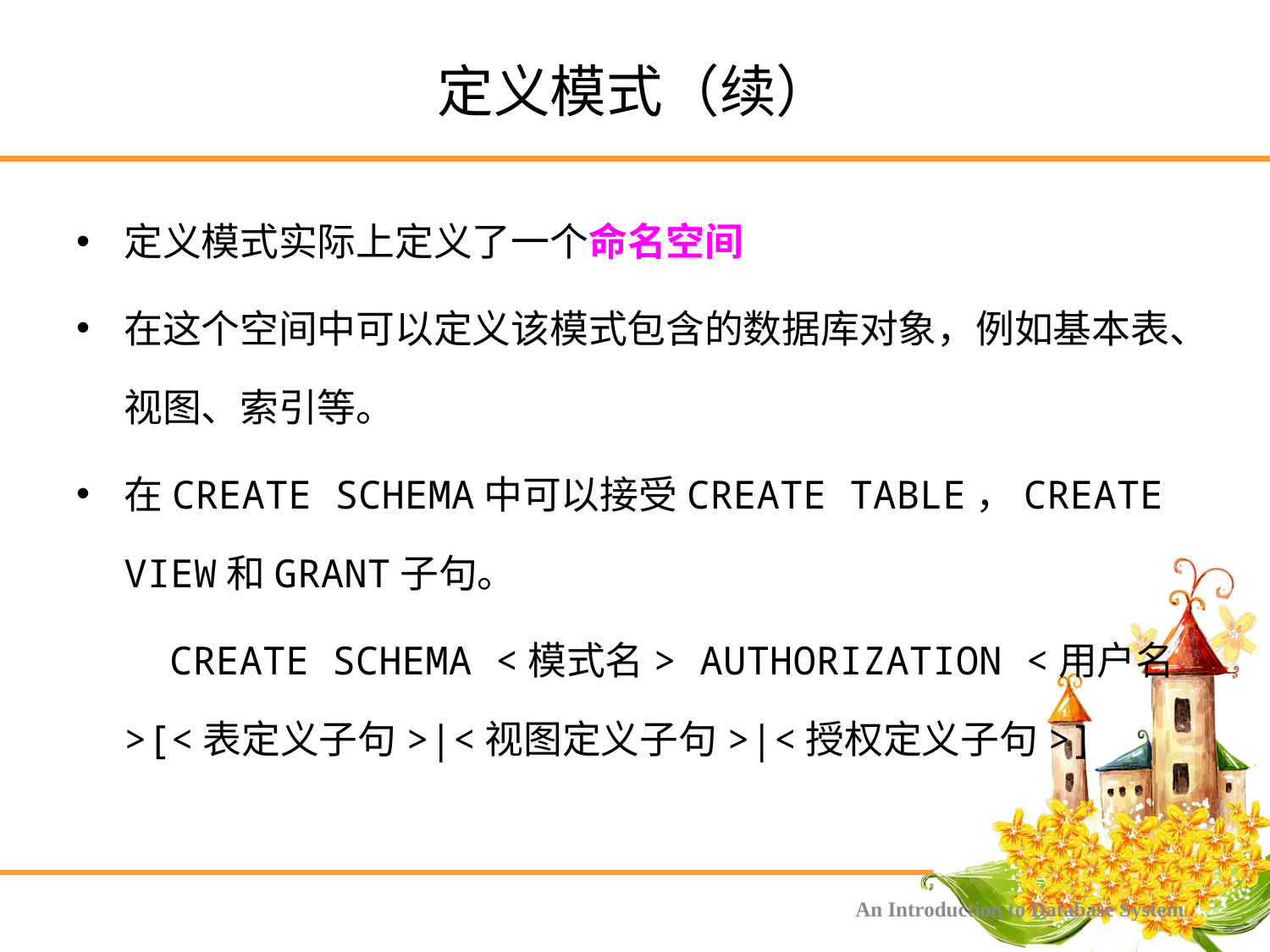

# 定义模式（续）
定义模式实际上定义了一个命名空间
在这个空间中可以定义该模式包含的数据库对象，例如基本表、视图、索引等。
在CREATE SCHEMA中可以接受CREATE TABLE，CREATE VIEW和GRANT子句。
    CREATE SCHEMA <模式名> AUTHORIZATION <用户名>[<表定义子句>|<视图定义子句>|<授权定义子句>]
An Introduction to Database System